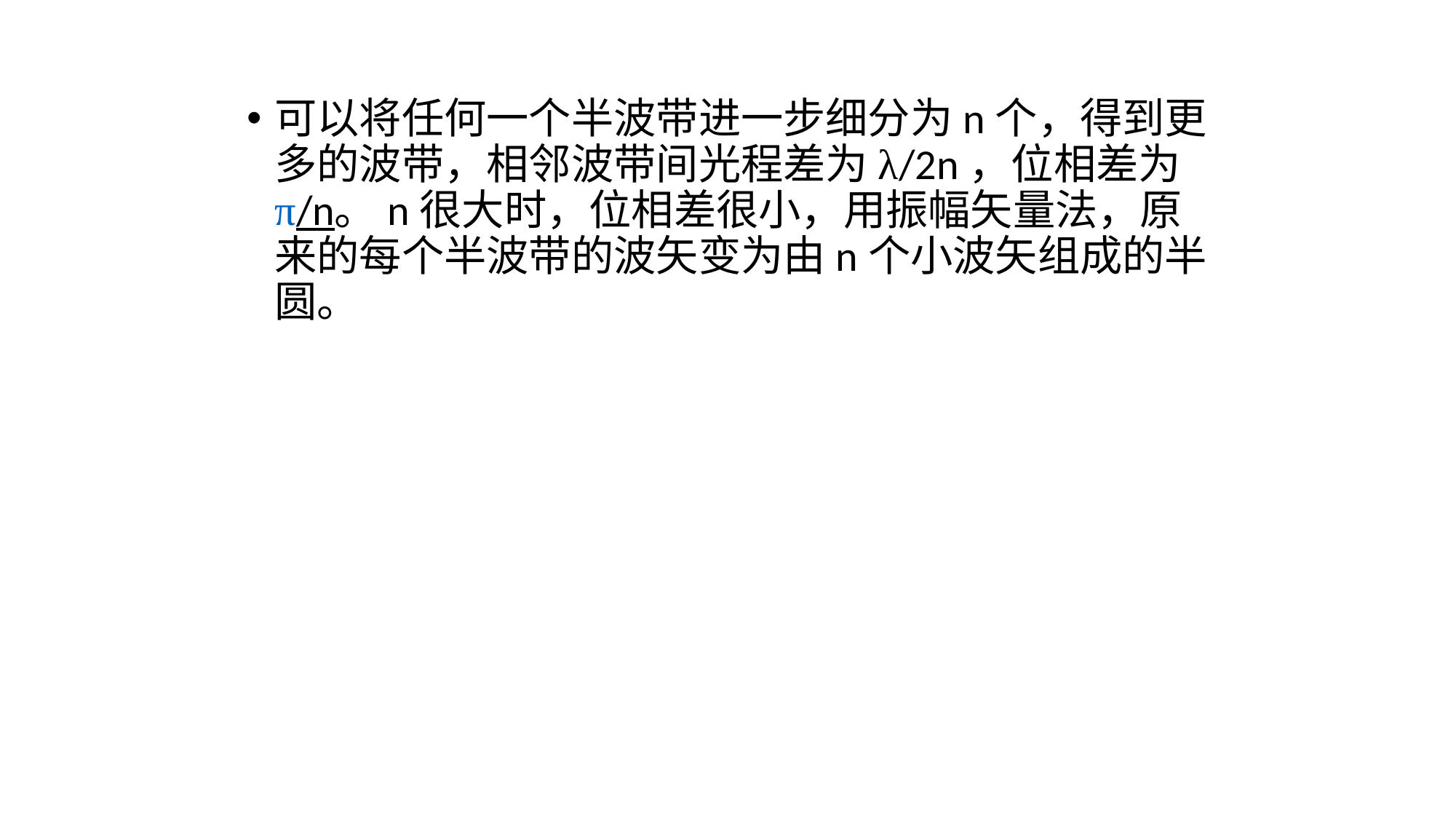

可以将任何一个半波带进一步细分为n个，得到更多的波带，相邻波带间光程差为λ/2n，位相差为π/n。n很大时，位相差很小，用振幅矢量法，原来的每个半波带的波矢变为由n个小波矢组成的半圆。